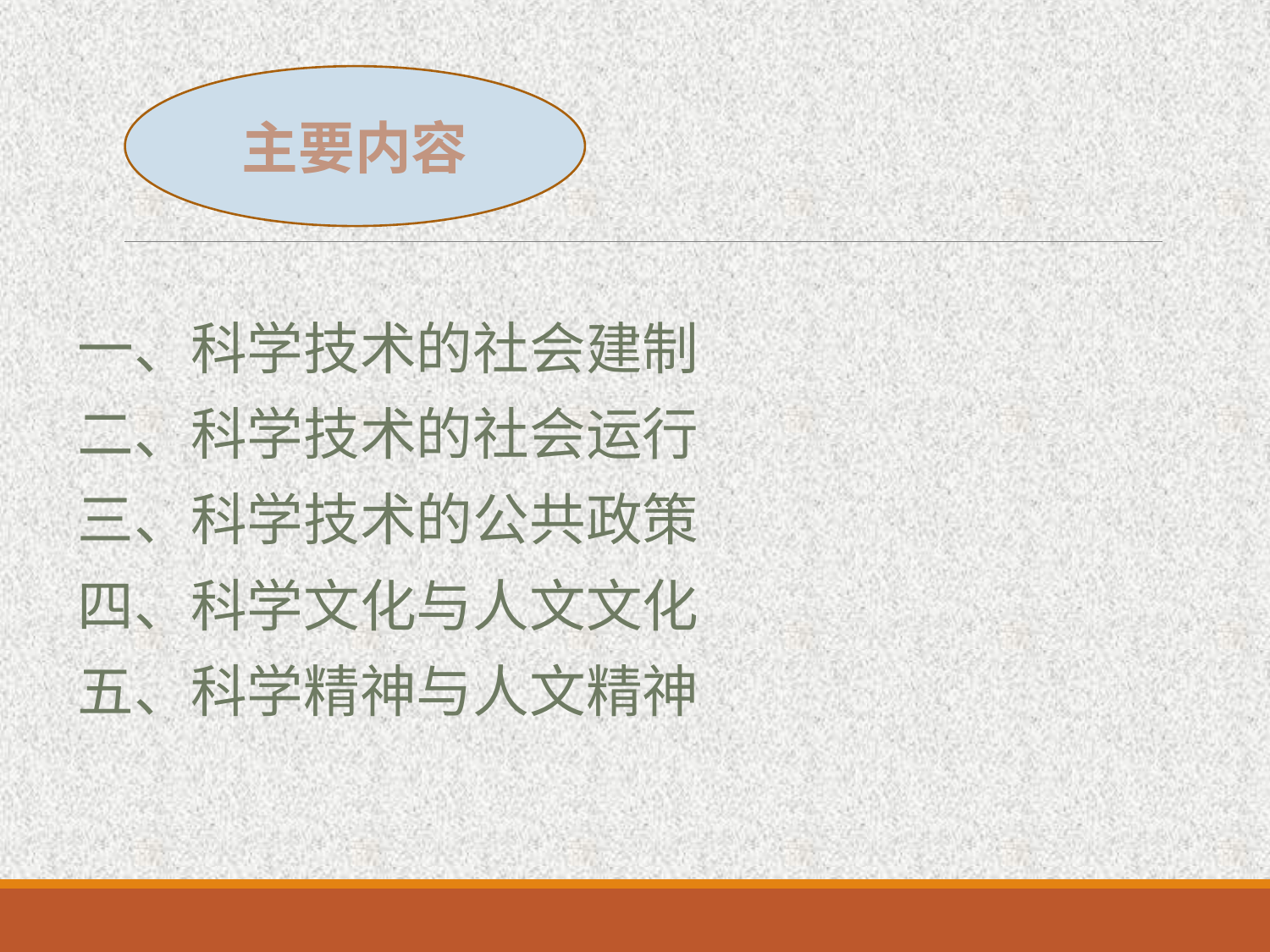

一、科学技术的社会建制
二、科学技术的社会运行
三、科学技术的公共政策
四、科学文化与人文文化
五、科学精神与人文精神

主要内容